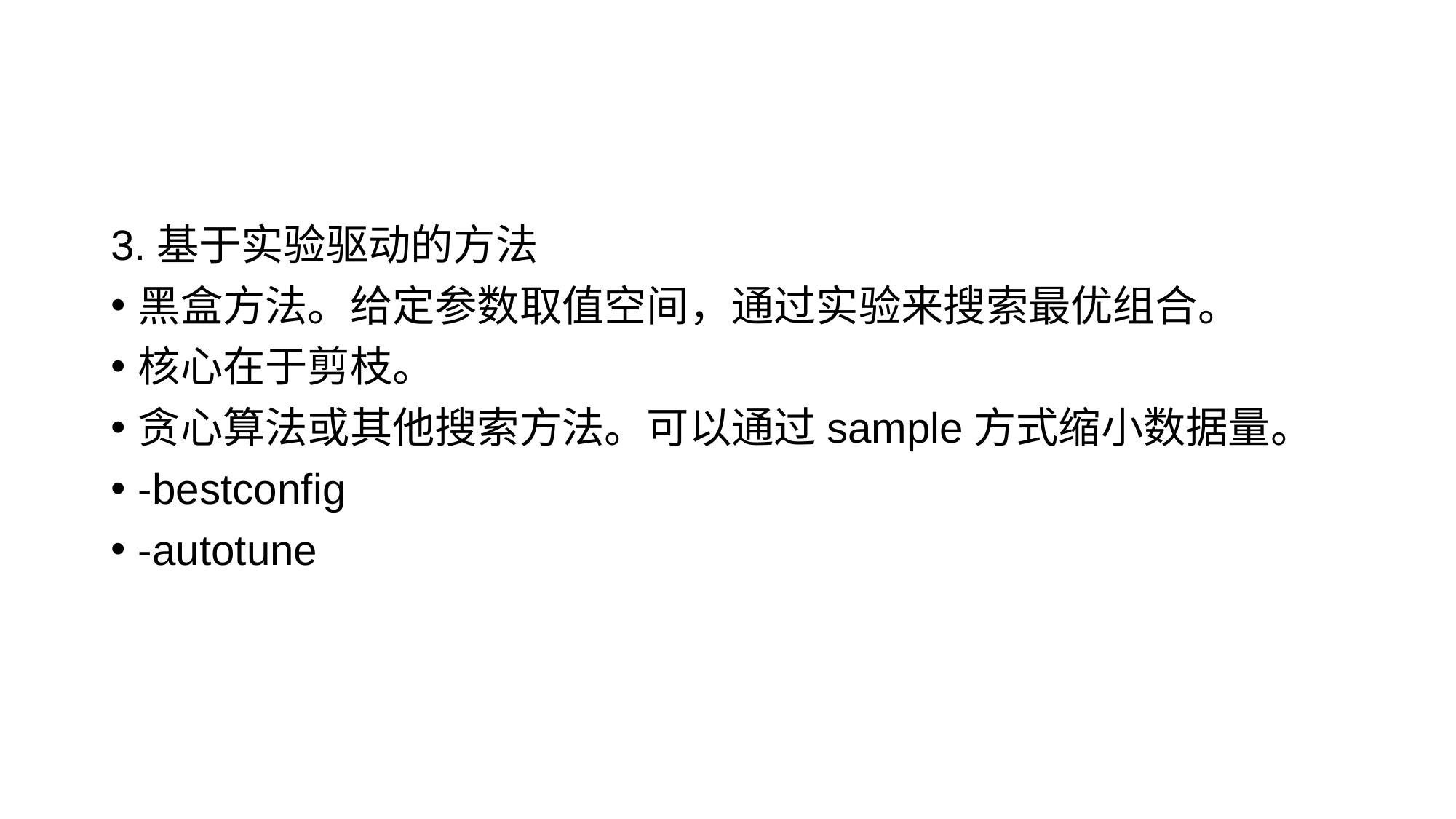

#
3.基于实验驱动的方法
黑盒方法。给定参数取值空间，通过实验来搜索最优组合。
核心在于剪枝。
贪心算法或其他搜索方法。可以通过sample方式缩小数据量。
-bestconfig
-autotune